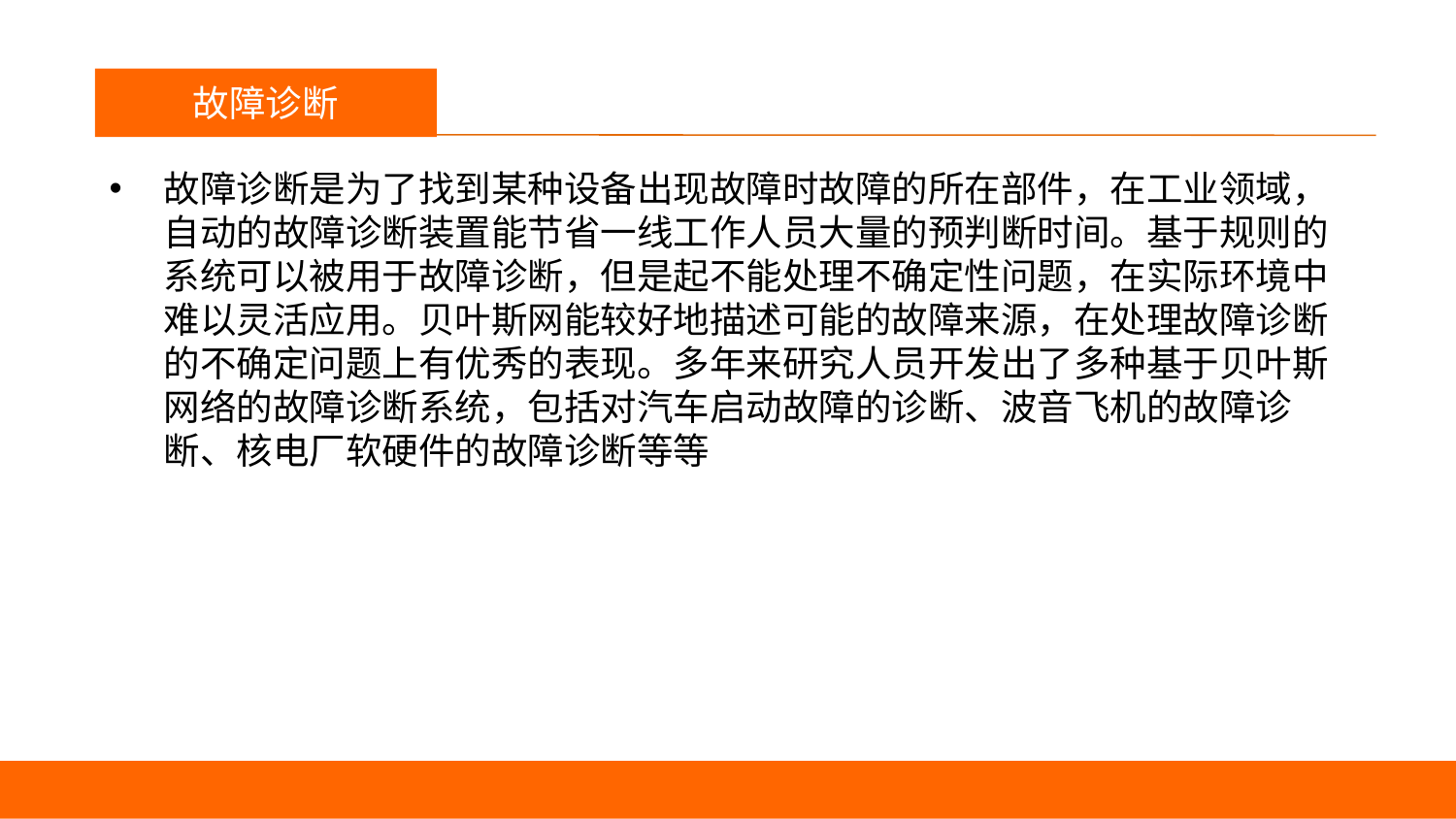

议程
故障诊断

故障诊断是为了找到某种设备出现故障时故障的所在部件，在工业领域，自动的故障诊断装置能节省一线工作人员大量的预判断时间。基于规则的系统可以被用于故障诊断，但是起不能处理不确定性问题，在实际环境中难以灵活应用。贝叶斯网能较好地描述可能的故障来源，在处理故障诊断的不确定问题上有优秀的表现。多年来研究人员开发出了多种基于贝叶斯网络的故障诊断系统，包括对汽车启动故障的诊断、波音飞机的故障诊断、核电厂软硬件的故障诊断等等